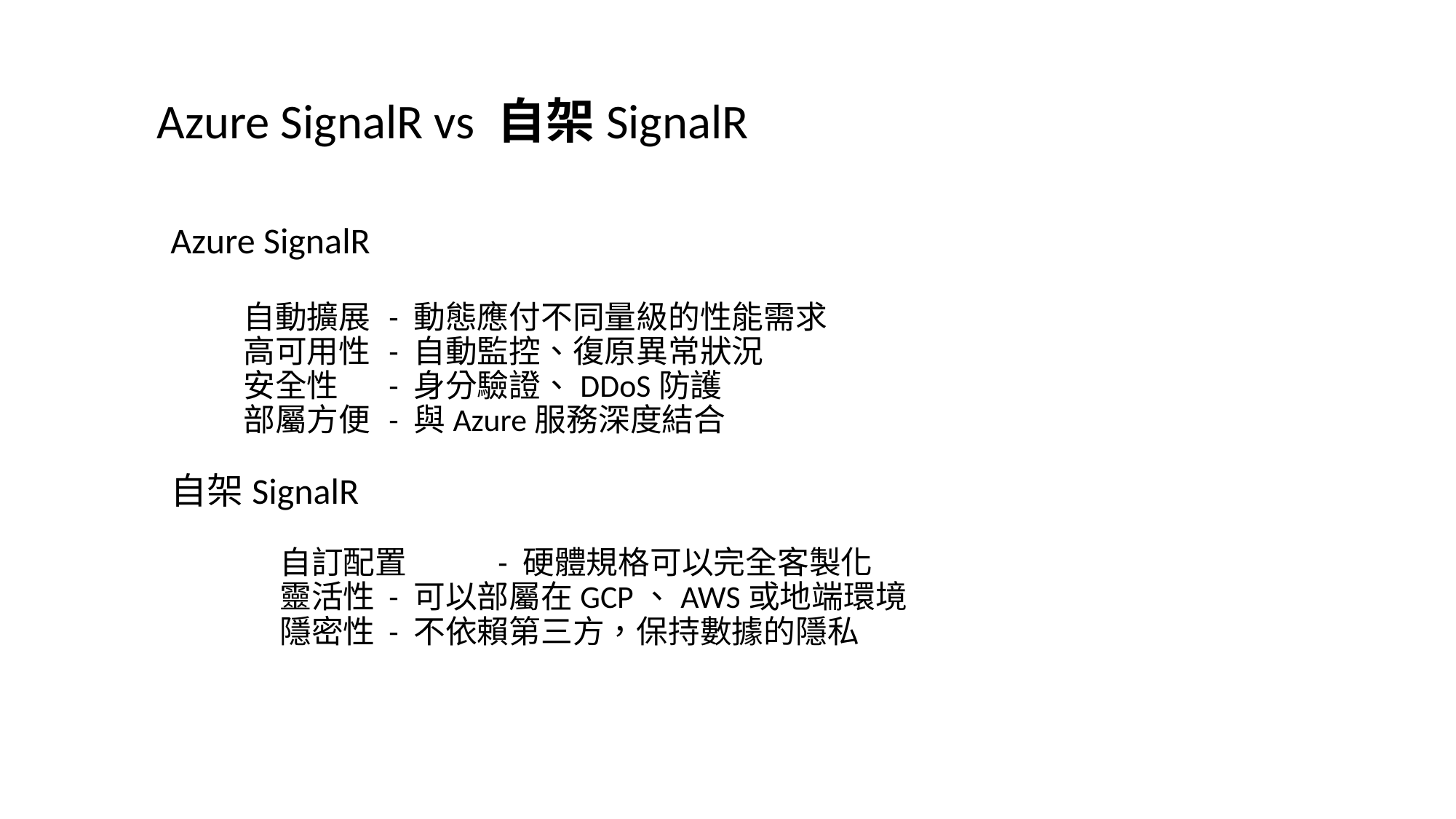

# Azure SignalR vs 自架SignalR
Azure SignalR

自動擴展	- 動態應付不同量級的性能需求
高可用性	- 自動監控、復原異常狀況
安全性	- 身分驗證、DDoS防護
部屬方便	- 與Azure服務深度結合

自架SignalR

	自訂配置	- 硬體規格可以完全客製化
	靈活性	- 可以部屬在GCP、AWS或地端環境
	隱密性	- 不依賴第三方，保持數據的隱私